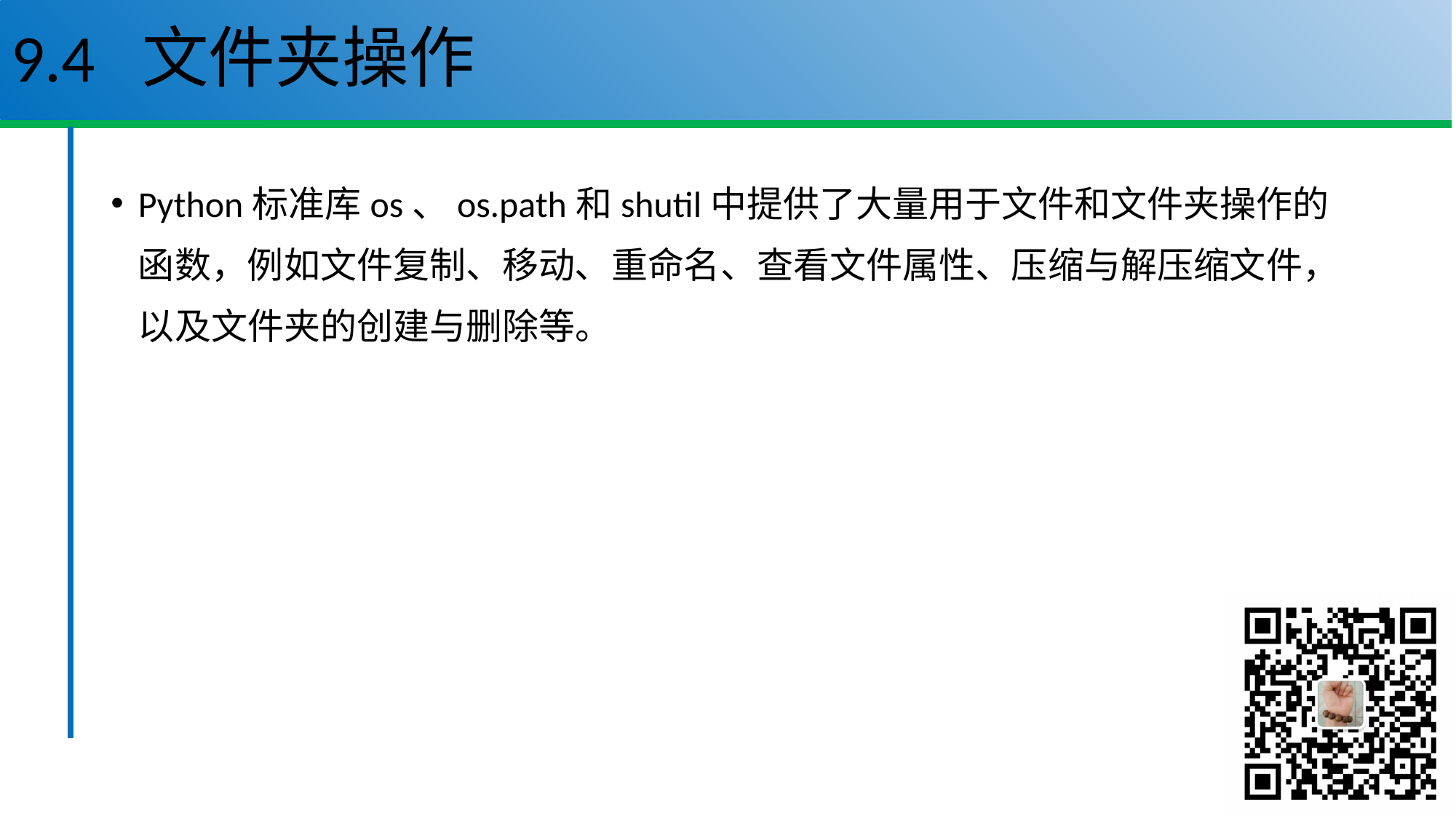

# 9.4  文件夹操作
Python标准库os、os.path和shutil中提供了大量用于文件和文件夹操作的函数，例如文件复制、移动、重命名、查看文件属性、压缩与解压缩文件，以及文件夹的创建与删除等。
15